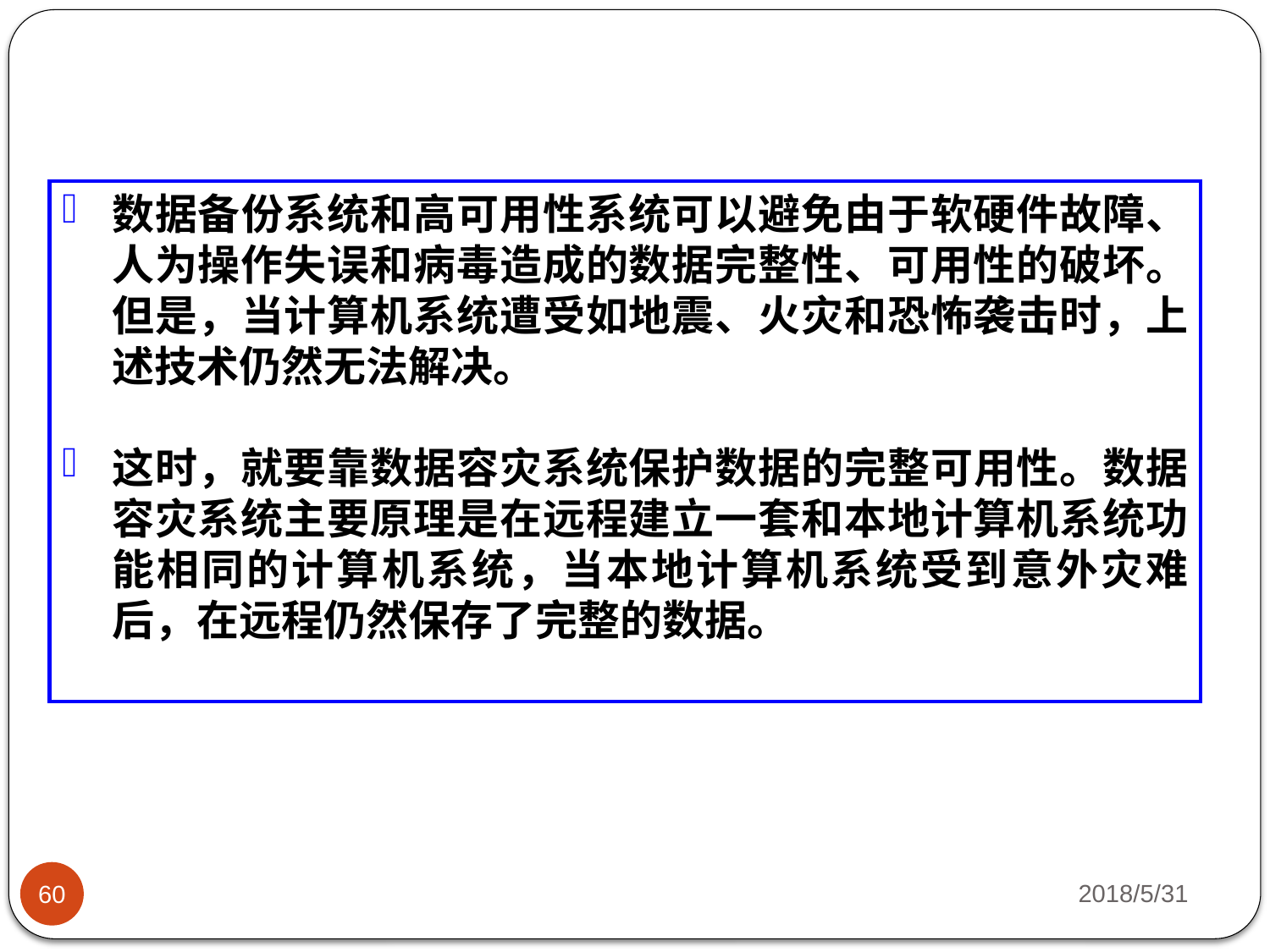

数据备份系统和高可用性系统可以避免由于软硬件故障、人为操作失误和病毒造成的数据完整性、可用性的破坏。但是，当计算机系统遭受如地震、火灾和恐怖袭击时，上述技术仍然无法解决。

这时，就要靠数据容灾系统保护数据的完整可用性。数据容灾系统主要原理是在远程建立一套和本地计算机系统功能相同的计算机系统，当本地计算机系统受到意外灾难后，在远程仍然保存了完整的数据。

2018/5/31
60